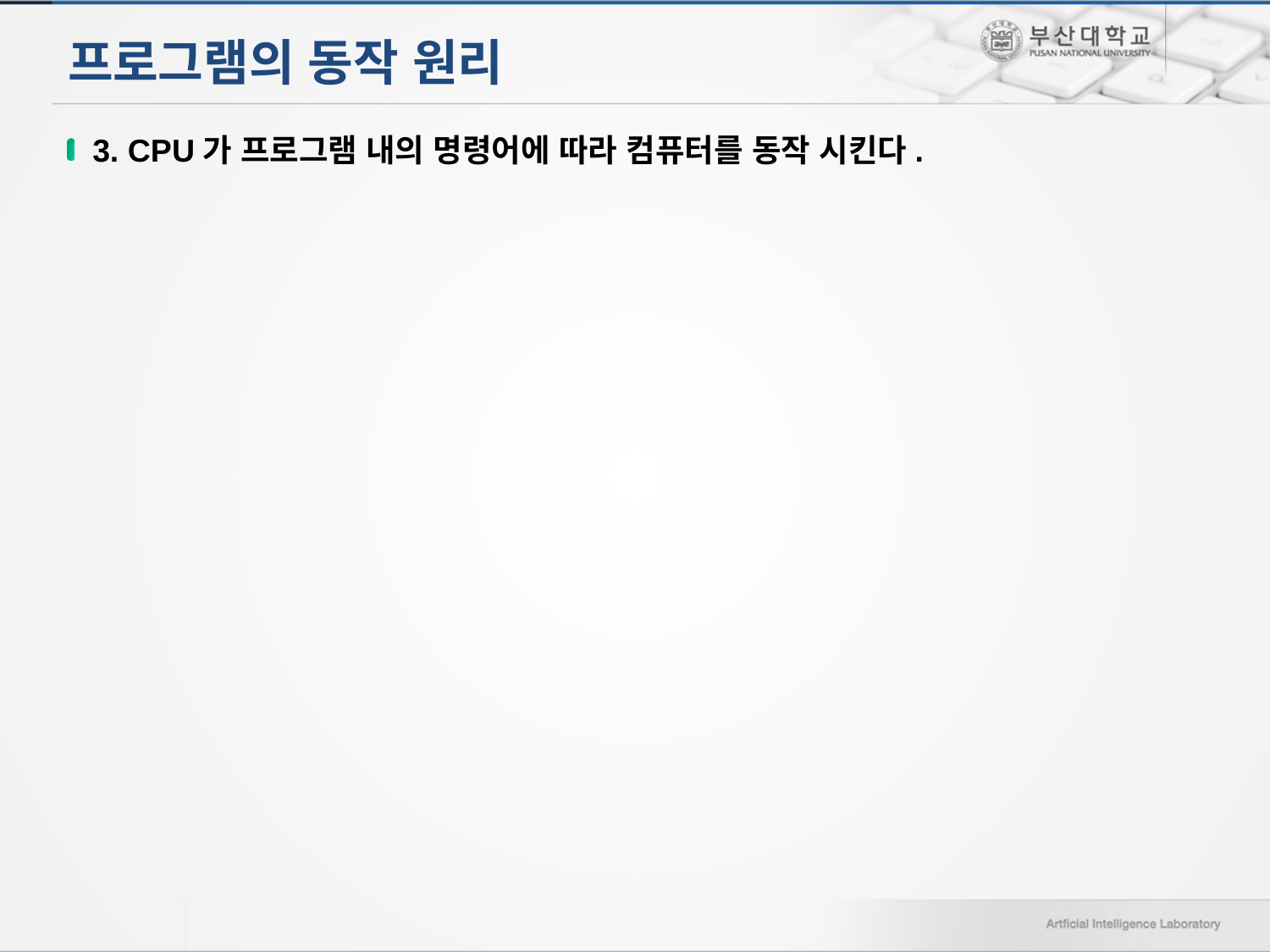

# 프로그램의 동작 원리
3. CPU가 프로그램 내의 명령어에 따라 컴퓨터를 동작 시킨다.